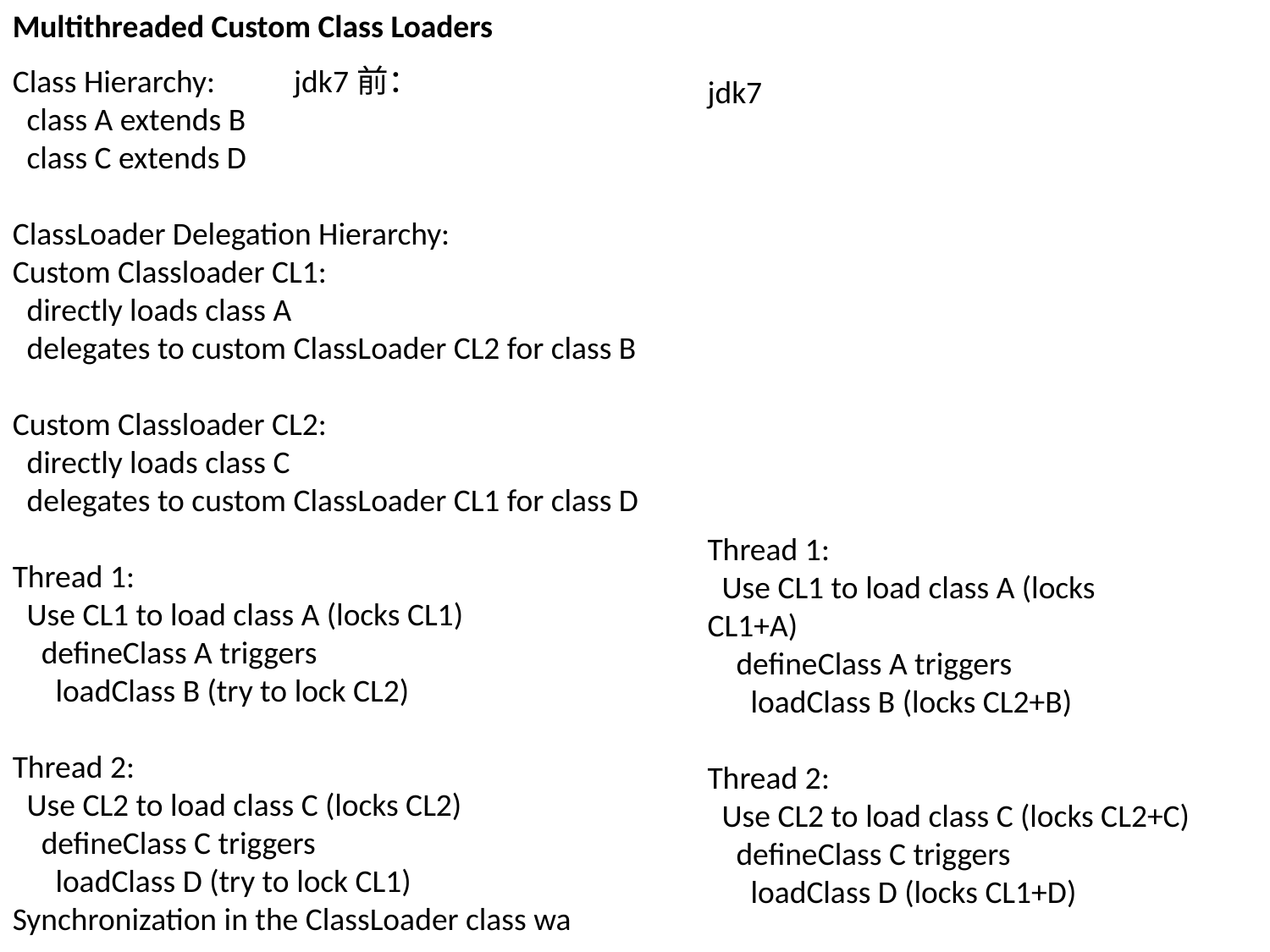

Multithreaded Custom Class Loaders
Class Hierarchy:           jdk7前：
  class A extends B
  class C extends D

ClassLoader Delegation Hierarchy:
Custom Classloader CL1:
  directly loads class A
  delegates to custom ClassLoader CL2 for class B

Custom Classloader CL2:
  directly loads class C
  delegates to custom ClassLoader CL1 for class D

Thread 1:
  Use CL1 to load class A (locks CL1)
    defineClass A triggers
      loadClass B (try to lock CL2)

Thread 2:
  Use CL2 to load class C (locks CL2)
    defineClass C triggers
      loadClass D (try to lock CL1)
Synchronization in the ClassLoader class wa
jdk7

Thread 1:
  Use CL1 to load class A (locks CL1+A)
    defineClass A triggers
      loadClass B (locks CL2+B)

Thread 2:
  Use CL2 to load class C (locks CL2+C)
    defineClass C triggers
      loadClass D (locks CL1+D)